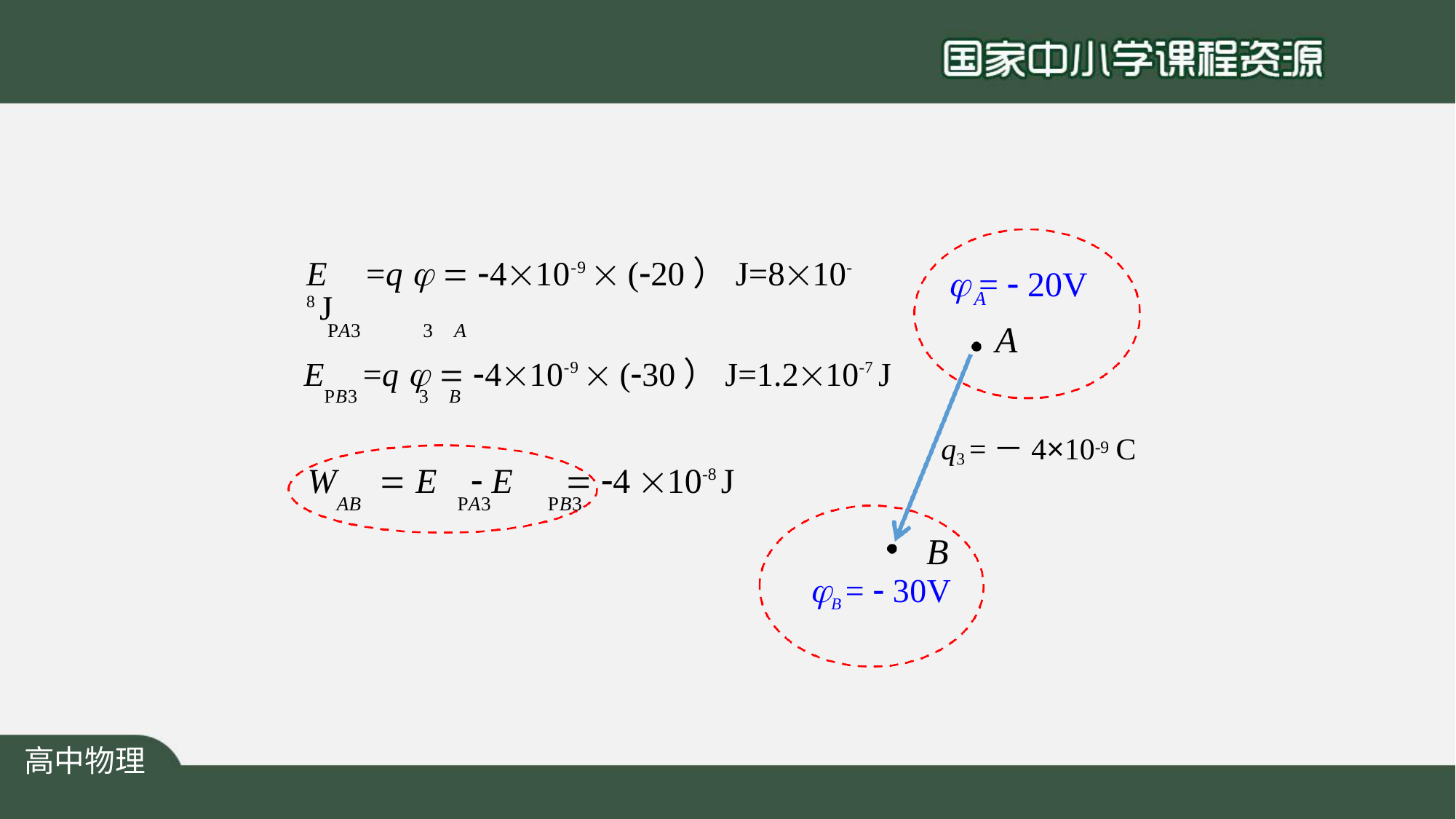

E	=q ϕ = −4×10-9 × (−20）J=8×10-8 J
PA3	3	A
# ϕ = − 20V
A
A
E	=q ϕ = −4×10-9 × (−30）J=1.2×10-7 J
PB3	3	B

q3 =－4×10-9 C
W	= E	− E	= −4 ×10-8 J
AB	PA3	PB3
B
ϕB = − 30V

高中物理